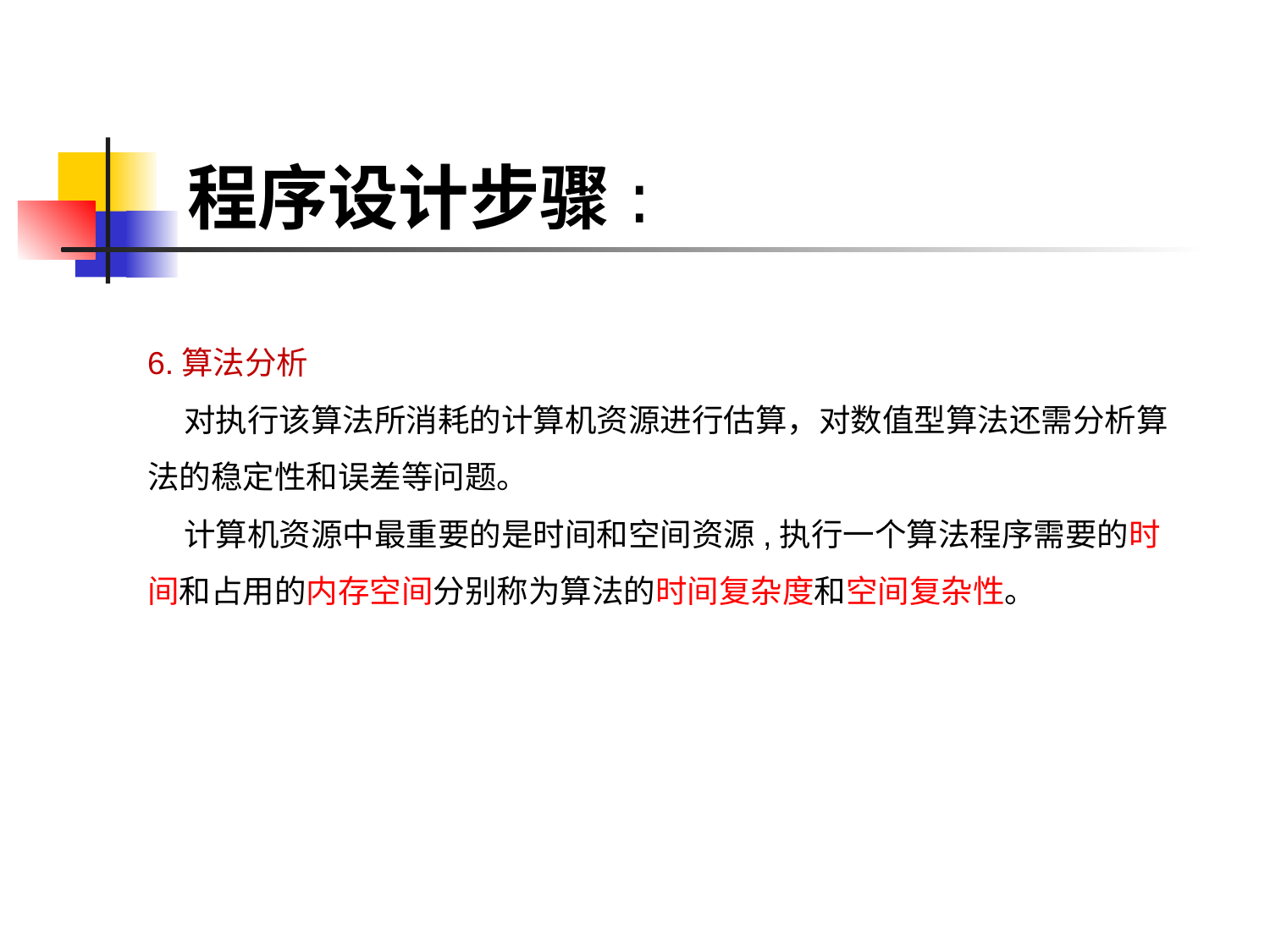

# 程序设计步骤:
6.算法分析
    对执行该算法所消耗的计算机资源进行估算，对数值型算法还需分析算法的稳定性和误差等问题。
    计算机资源中最重要的是时间和空间资源,执行一个算法程序需要的时间和占用的内存空间分别称为算法的时间复杂度和空间复杂性。